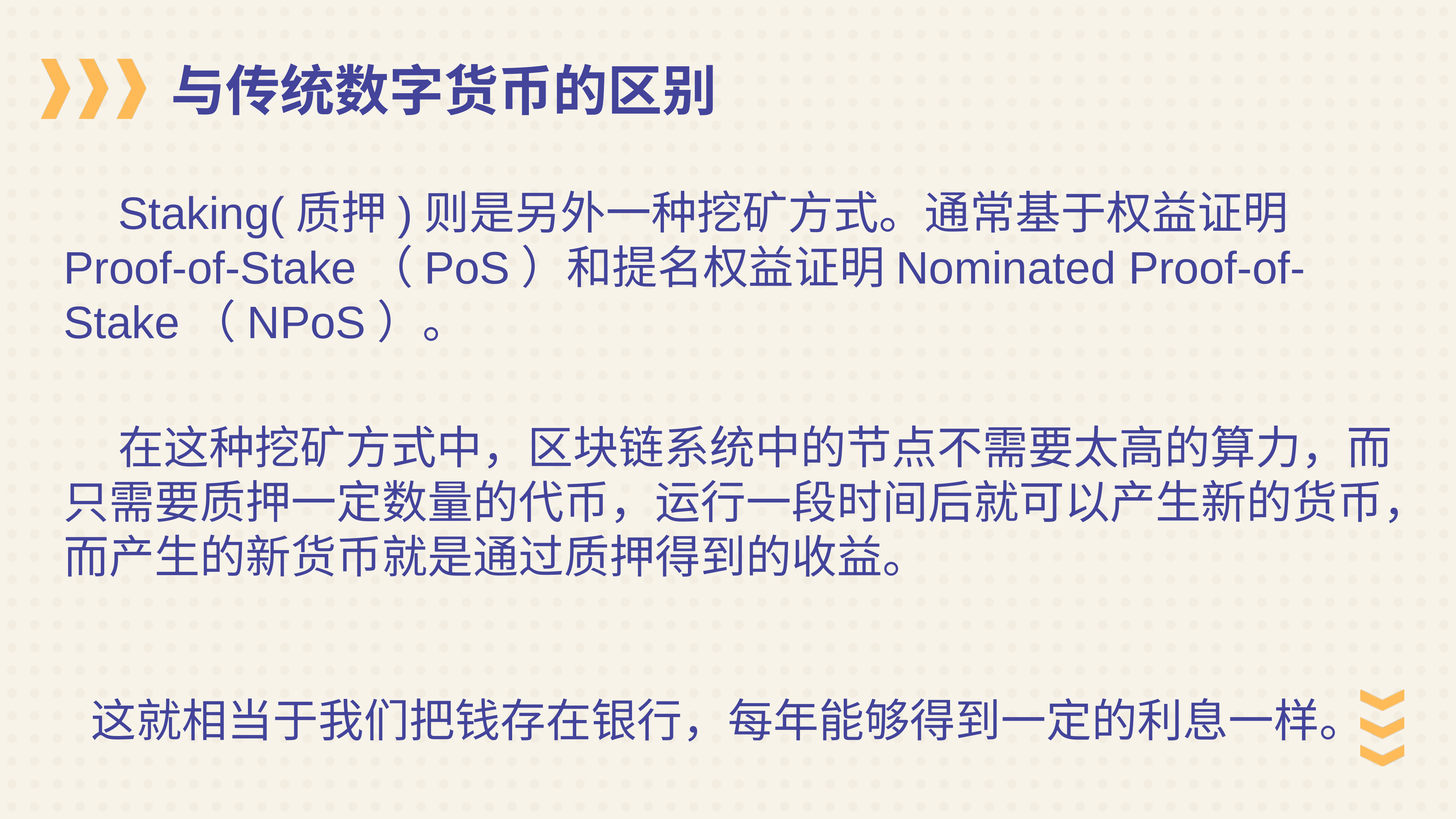

与传统数字货币的区别
	Staking(质押)则是另外一种挖矿方式。通常基于权益证明Proof-of-Stake（PoS）和提名权益证明Nominated Proof-of-Stake（NPoS）。

	在这种挖矿方式中，区块链系统中的节点不需要太高的算力，而只需要质押一定数量的代币，运行一段时间后就可以产生新的货币，而产生的新货币就是通过质押得到的收益。

这就相当于我们把钱存在银行，每年能够得到一定的利息一样。